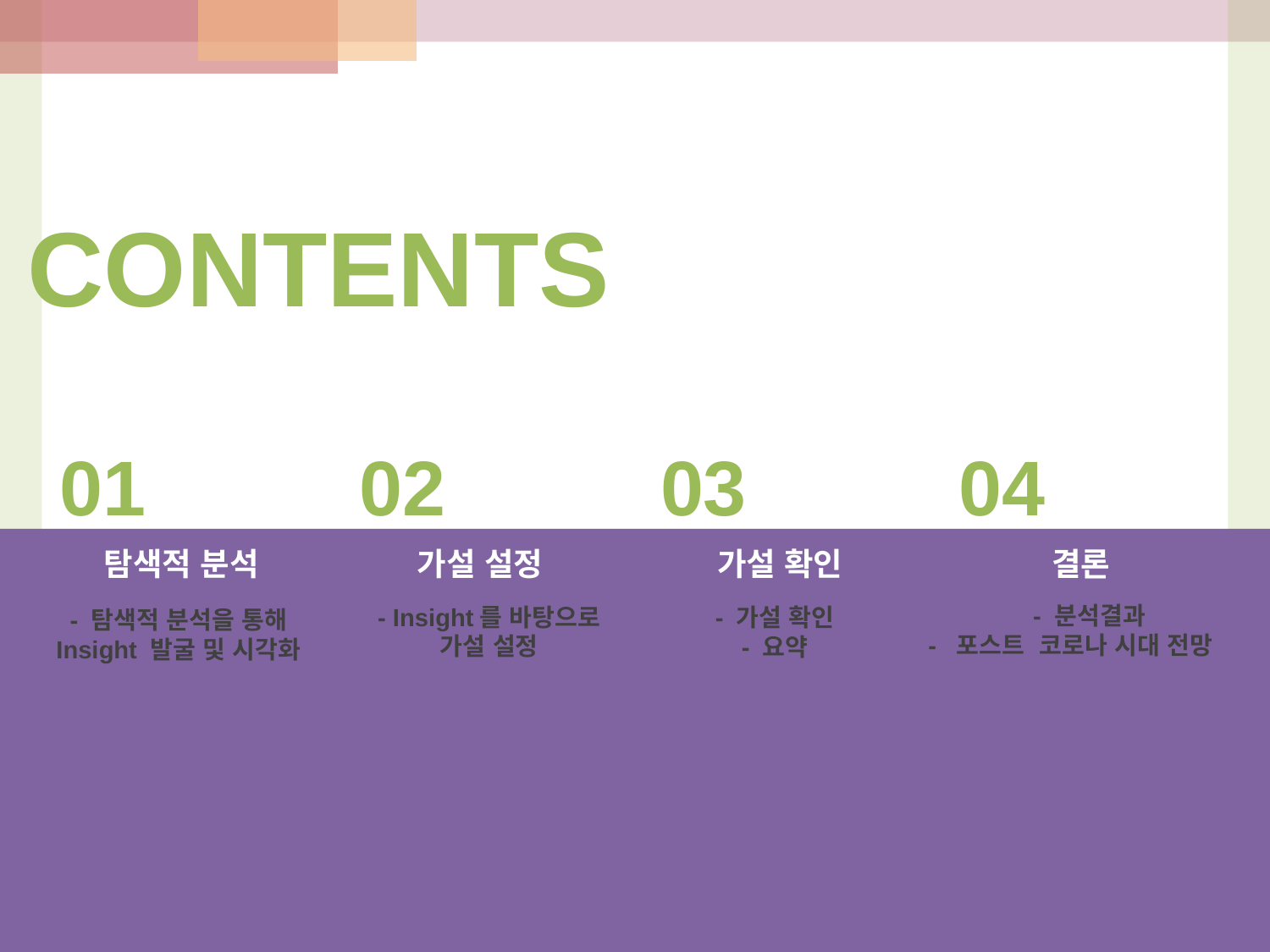

CONTENTS
01
02
04
03

탐색적 분석
가설 설정
가설 확인
결론
               - 분석결과
-  포스트  코로나 시대 전망
- Insight를 바탕으로 가설 설정
- 가설 확인
- 요약
- 탐색적 분석을 통해 Insight 발굴 및 시각화